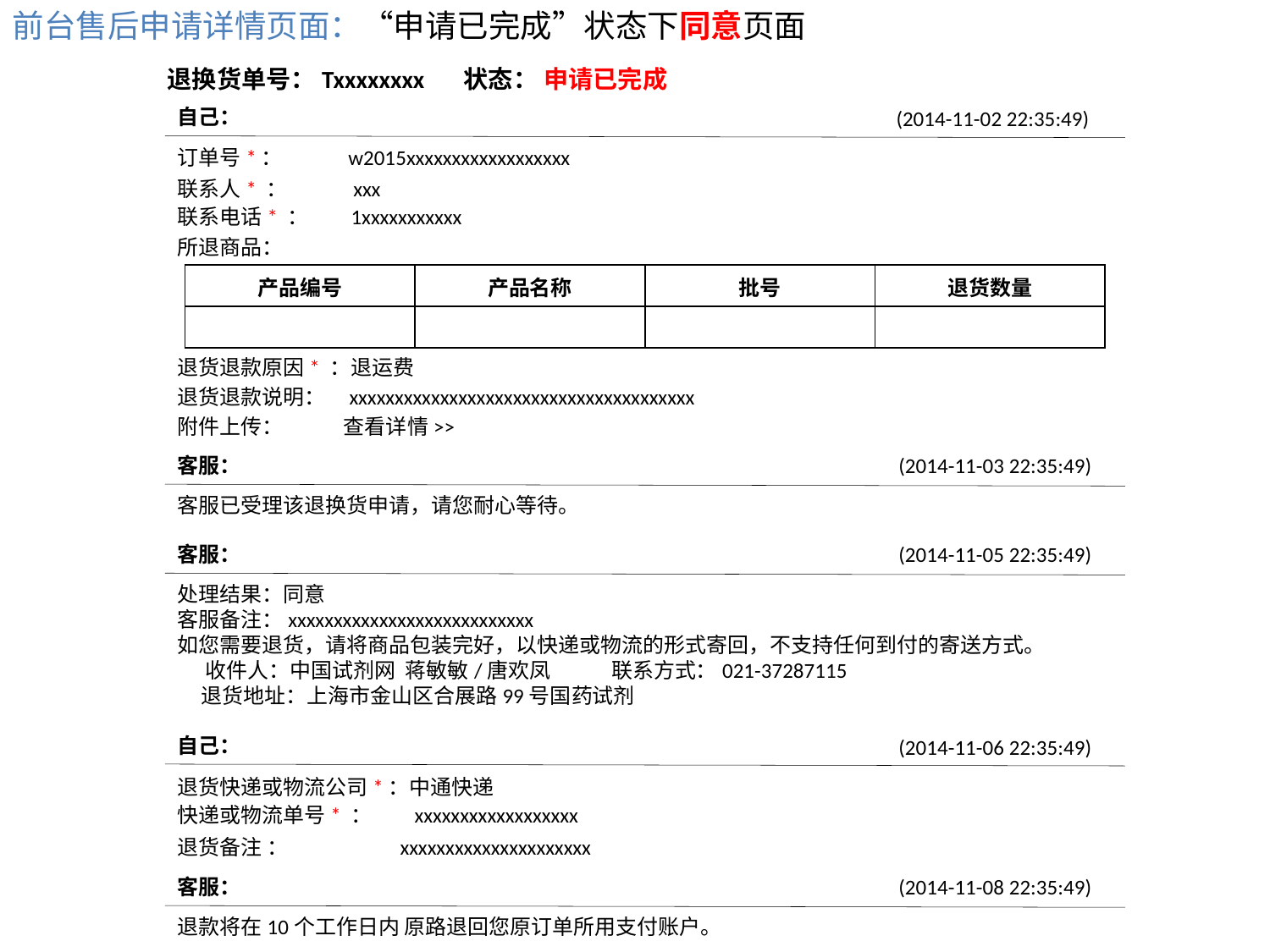

前台售后申请详情页面：“申请已完成”状态下同意页面
退换货单号：Txxxxxxxx      状态： 申请已完成
自己：
(2014-11-02 22:35:49)
订单号*：             w2015xxxxxxxxxxxxxxxxxx
联系人* ：             xxx
联系电话* ：        1xxxxxxxxxxx
所退商品：
| 产品编号 | 产品名称 | 批号 | 退货数量 |
| --- | --- | --- | --- |
|  |  |  |  |
退货退款原因* ：退运费
退货退款说明：    xxxxxxxxxxxxxxxxxxxxxxxxxxxxxxxxxxxxxx
附件上传：             查看详情>>
客服：
(2014-11-03 22:35:49)
客服已受理该退换货申请，请您耐心等待。
客服：
(2014-11-05 22:35:49)
处理结果：同意
客服备注：xxxxxxxxxxxxxxxxxxxxxxxxxxx
如您需要退货，请将商品包装完好，以快递或物流的形式寄回，不支持任何到付的寄送方式。
     收件人：中国试剂网  蒋敏敏/唐欢凤             联系方式：021-37287115
    退货地址：上海市金山区合展路99号国药试剂
自己：
(2014-11-06 22:35:49)
退货快递或物流公司*：中通快递
快递或物流单号* ：        xxxxxxxxxxxxxxxxxx
退货备注 ：                       xxxxxxxxxxxxxxxxxxxxx
客服：
(2014-11-08 22:35:49)
退款将在10个工作日内 原路退回您原订单所用支付账户。